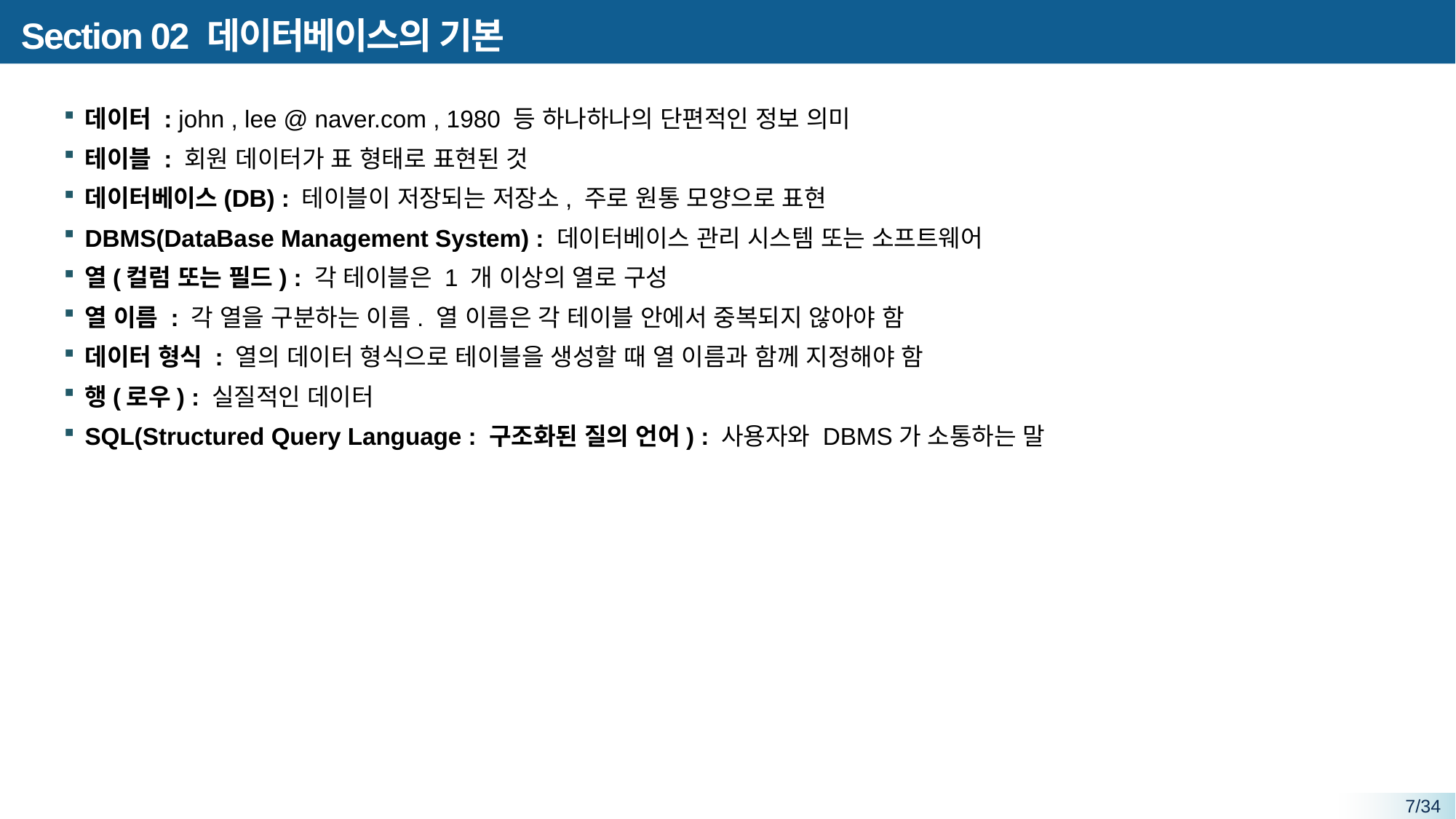

# Section 02 데이터베이스의 기본
데이터 : john , lee @ naver.com , 1980 등 하나하나의 단편적인 정보 의미
테이블 : 회원 데이터가 표 형태로 표현된 것
데이터베이스(DB) : 테이블이 저장되는 저장소, 주로 원통 모양으로 표현
DBMS(DataBase Management System) : 데이터베이스 관리 시스템 또는 소프트웨어
열(컬럼 또는 필드) : 각 테이블은 1 개 이상의 열로 구성
열 이름 : 각 열을 구분하는 이름. 열 이름은 각 테이블 안에서 중복되지 않아야 함
데이터 형식 : 열의 데이터 형식으로 테이블을 생성할 때 열 이름과 함께 지정해야 함
행(로우) : 실질적인 데이터
SQL(Structured Query Language : 구조화된 질의 언어) : 사용자와 DBMS가 소통하는 말